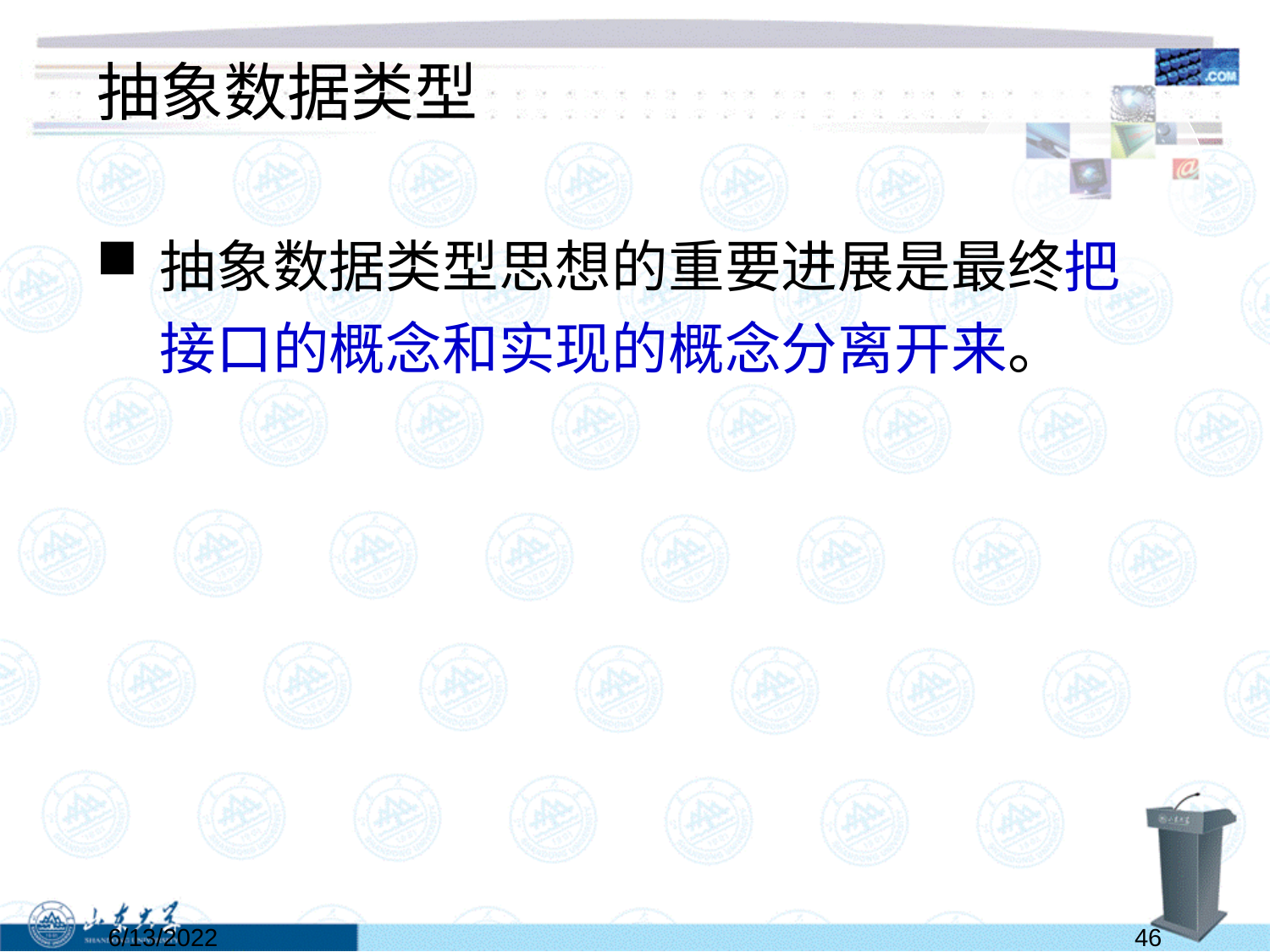

# 抽象数据类型
抽象数据类型思想的重要进展是最终把接口的概念和实现的概念分离开来。
6/13/2022
46